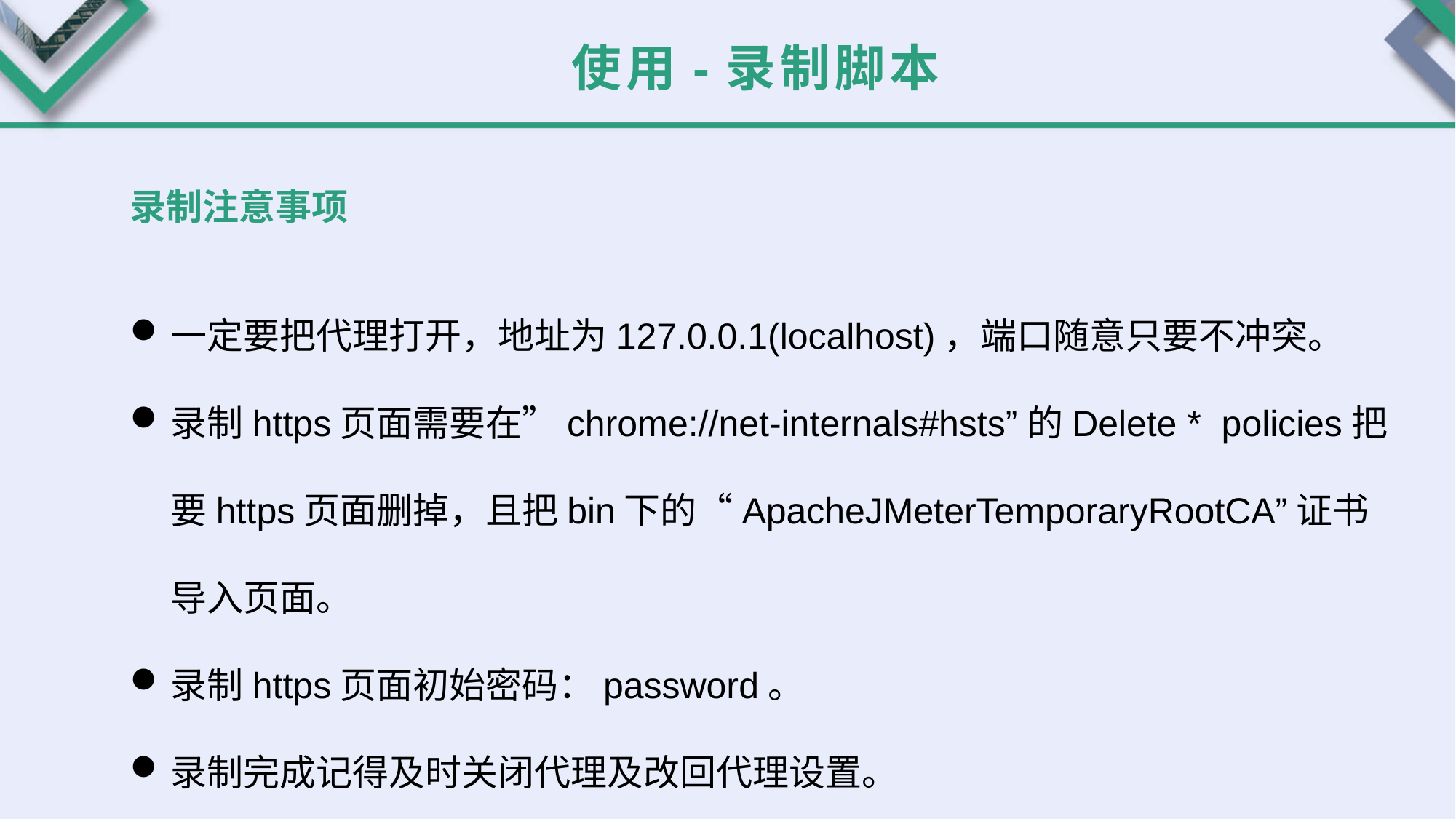

使用-录制脚本
录制注意事项
一定要把代理打开，地址为127.0.0.1(localhost)，端口随意只要不冲突。
录制https页面需要在”chrome://net-internals#hsts”的Delete *  policies把要https页面删掉，且把bin下的“ApacheJMeterTemporaryRootCA”证书导入页面。
录制https页面初始密码：password。
录制完成记得及时关闭代理及改回代理设置。